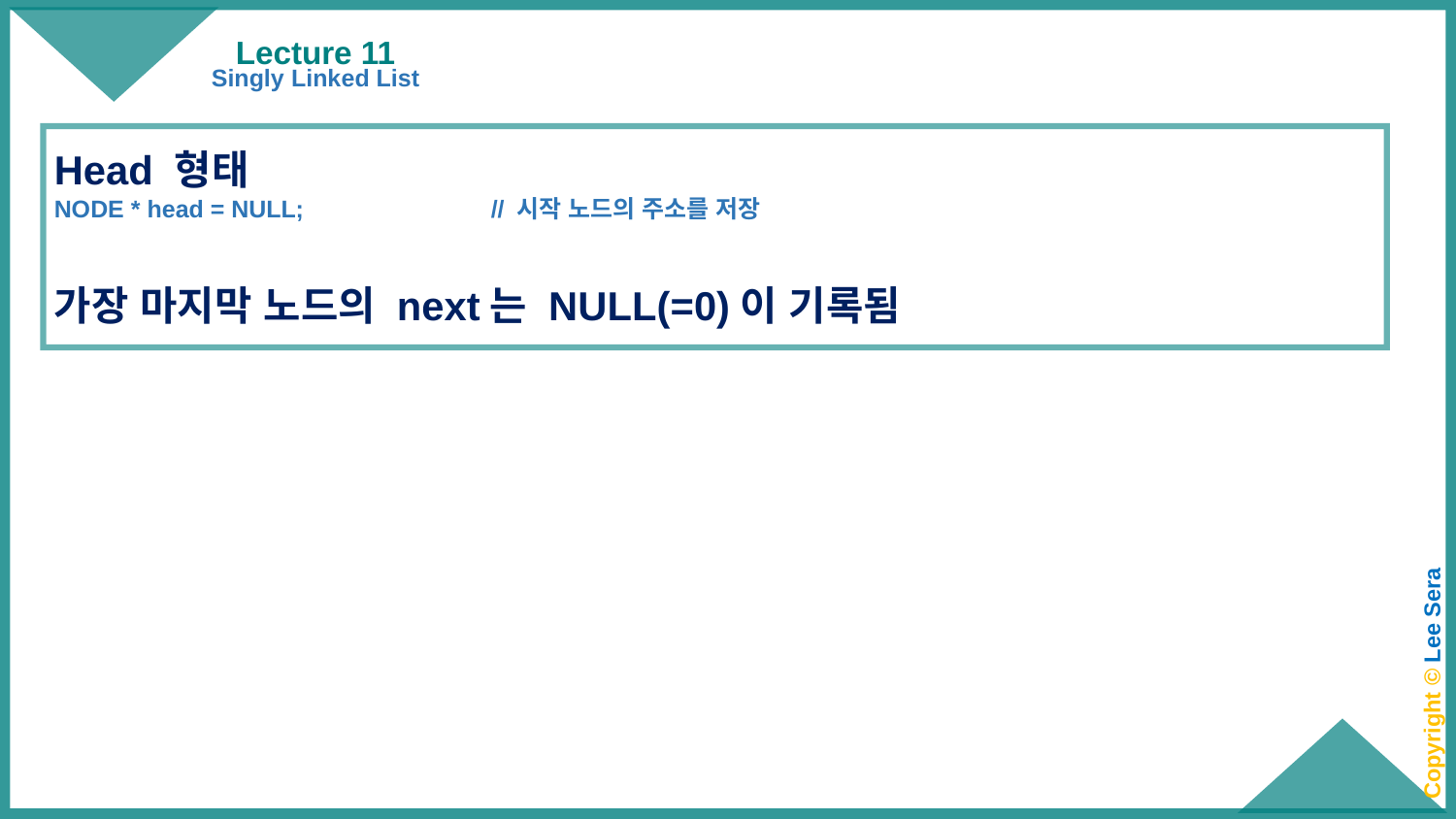

# Lecture 11
Singly Linked List
Head 형태
NODE * head = NULL;		// 시작 노드의 주소를 저장

가장 마지막 노드의 next는 NULL(=0)이 기록됨
Copyright © Lee Sera